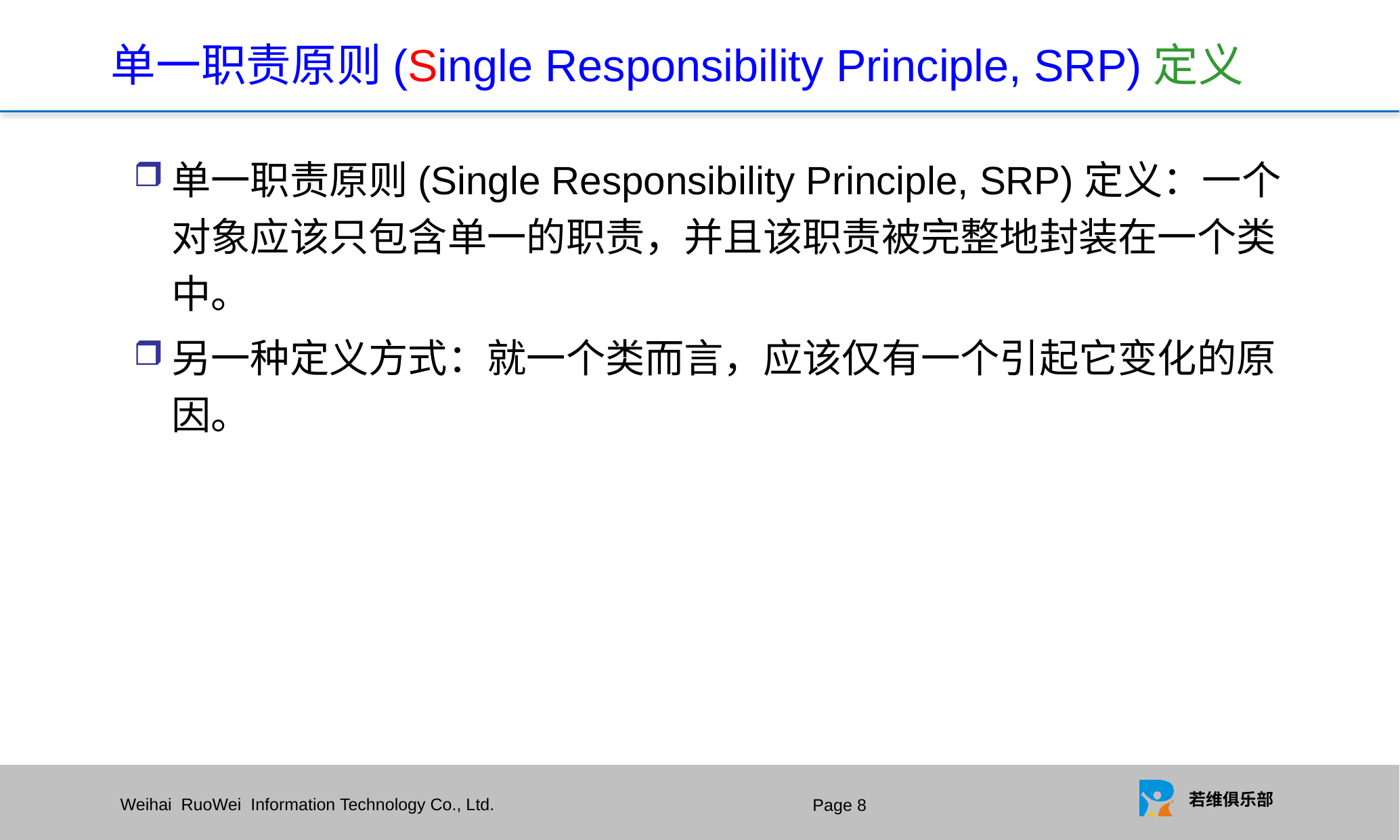

# 单一职责原则(Single Responsibility Principle, SRP)定义
单一职责原则(Single Responsibility Principle, SRP)定义：一个对象应该只包含单一的职责，并且该职责被完整地封装在一个类中。
另一种定义方式：就一个类而言，应该仅有一个引起它变化的原因。

Page 8